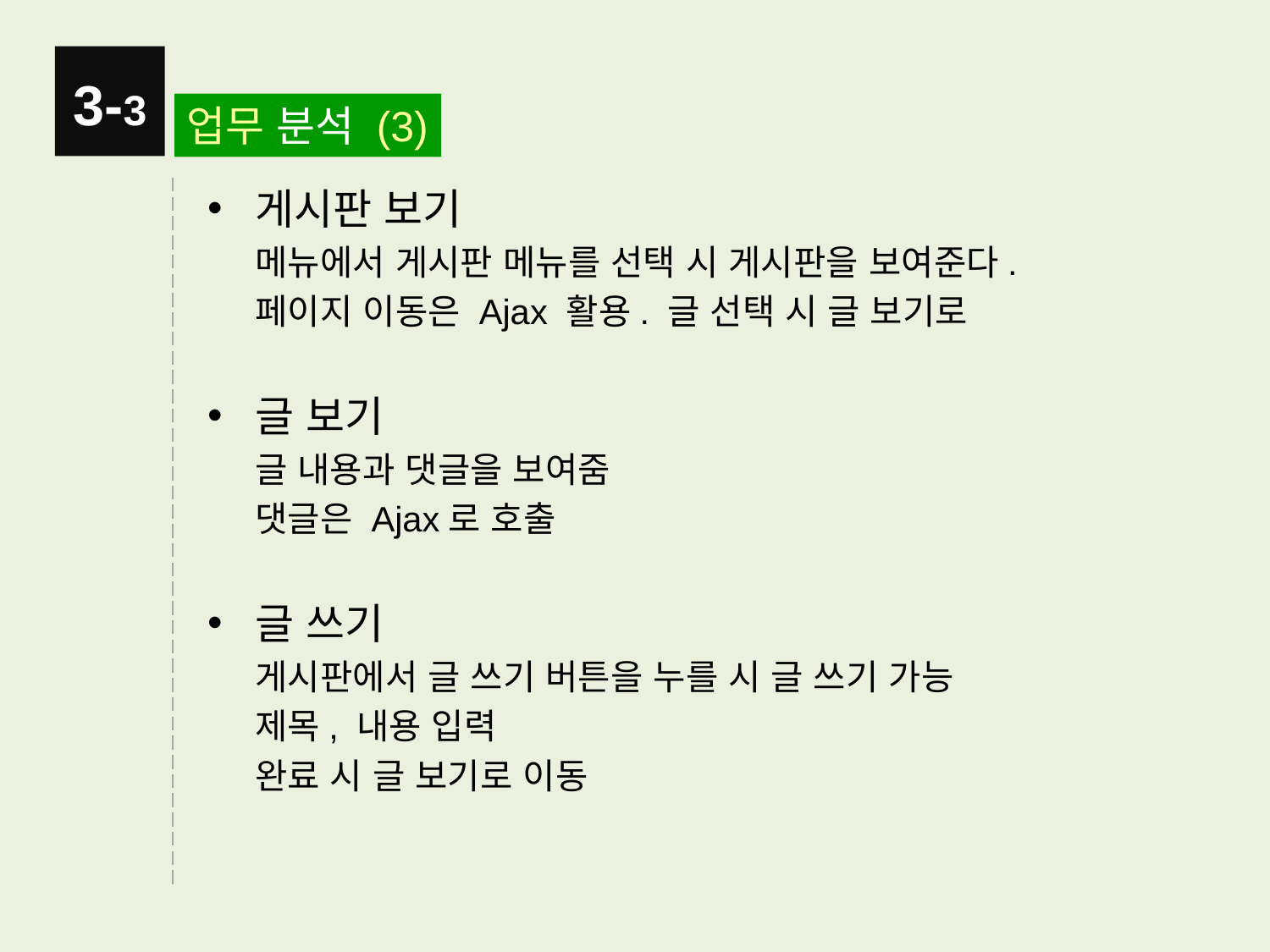

3-3
업무 분석 (3)
게시판 보기
	메뉴에서 게시판 메뉴를 선택 시 게시판을 보여준다.
	페이지 이동은 Ajax 활용. 글 선택 시 글 보기로

글 보기
	글 내용과 댓글을 보여줌
	댓글은 Ajax로 호출

글 쓰기
	게시판에서 글 쓰기 버튼을 누를 시 글 쓰기 가능
	제목, 내용 입력
	완료 시 글 보기로 이동